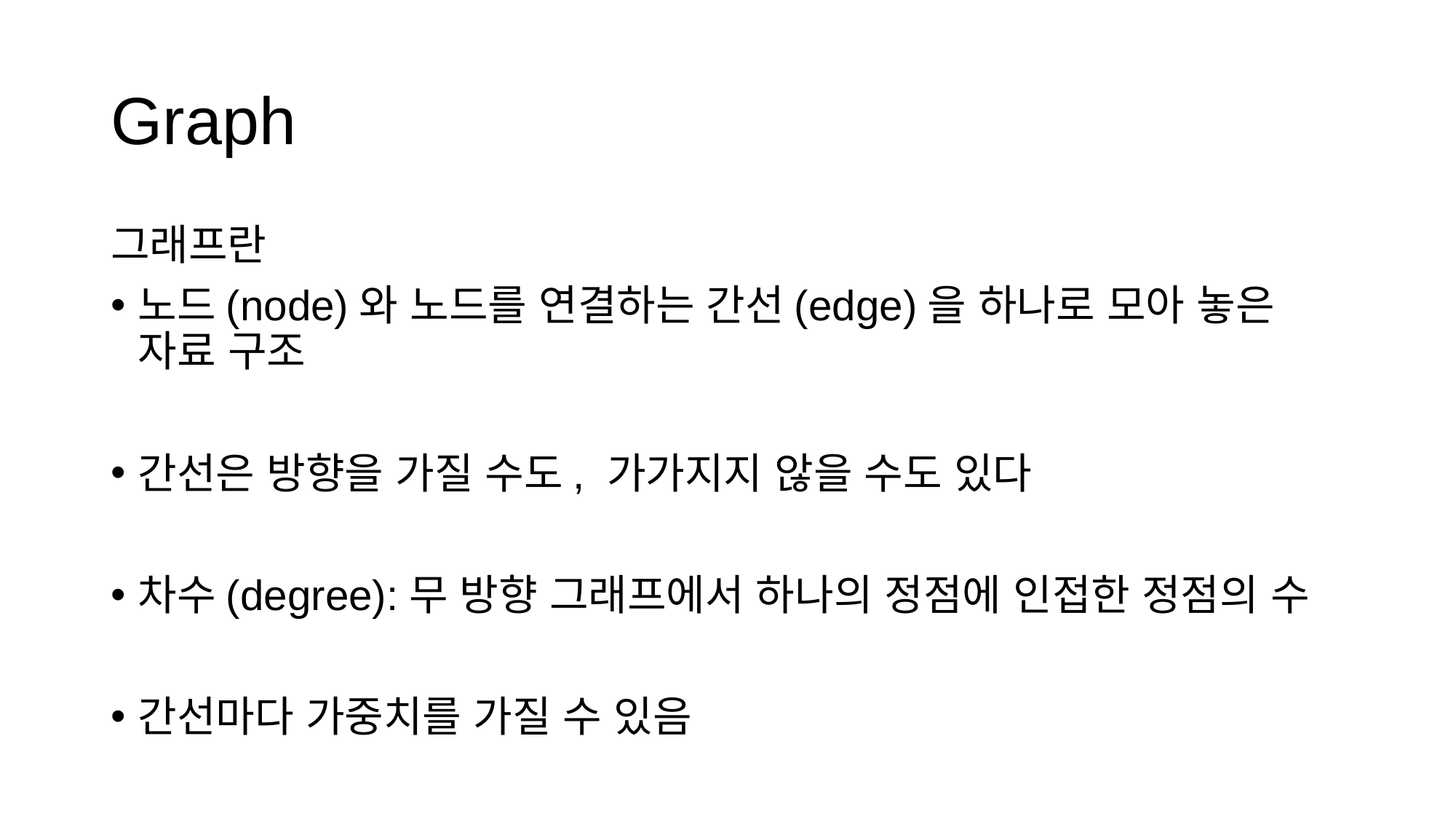

# Graph
그래프란
노드(node)와 노드를 연결하는 간선(edge)을 하나로 모아 놓은 자료 구조

간선은 방향을 가질 수도, 가가지지 않을 수도 있다

차수(degree):무 방향 그래프에서 하나의 정점에 인접한 정점의 수

간선마다 가중치를 가질 수 있음